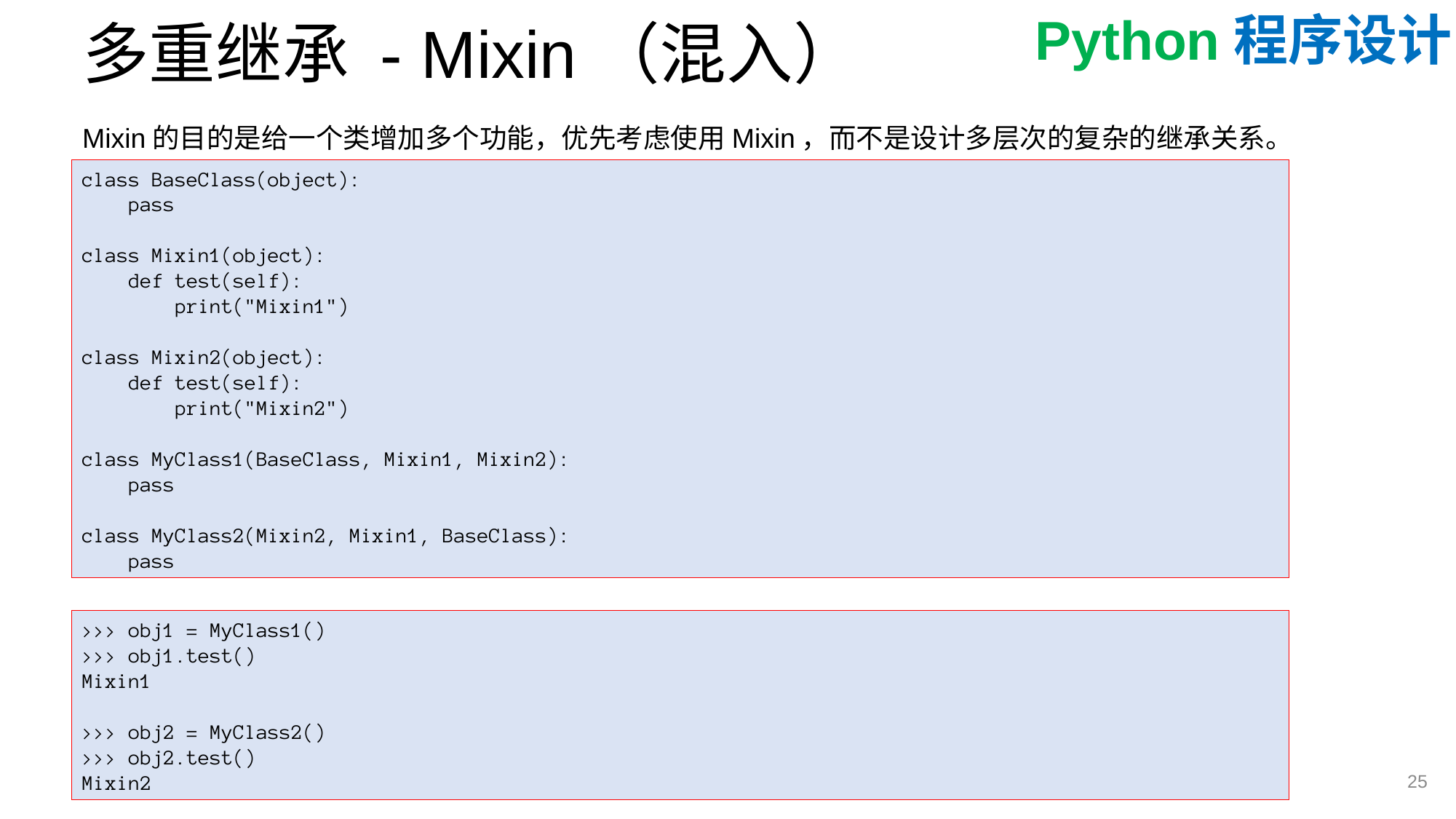

# 多重继承 - Mixin（混入）
Mixin的目的是给一个类增加多个功能，优先考虑使用Mixin，而不是设计多层次的复杂的继承关系。
class BaseClass(object):
    pass

class Mixin1(object):
    def test(self):
        print("Mixin1")

class Mixin2(object):
    def test(self):
        print("Mixin2")

class MyClass1(BaseClass, Mixin1, Mixin2):
    pass

class MyClass2(Mixin2, Mixin1, BaseClass):
    pass
>>> obj1 = MyClass1()
>>> obj1.test()
Mixin1

>>> obj2 = MyClass2()
>>> obj2.test()
Mixin2
25